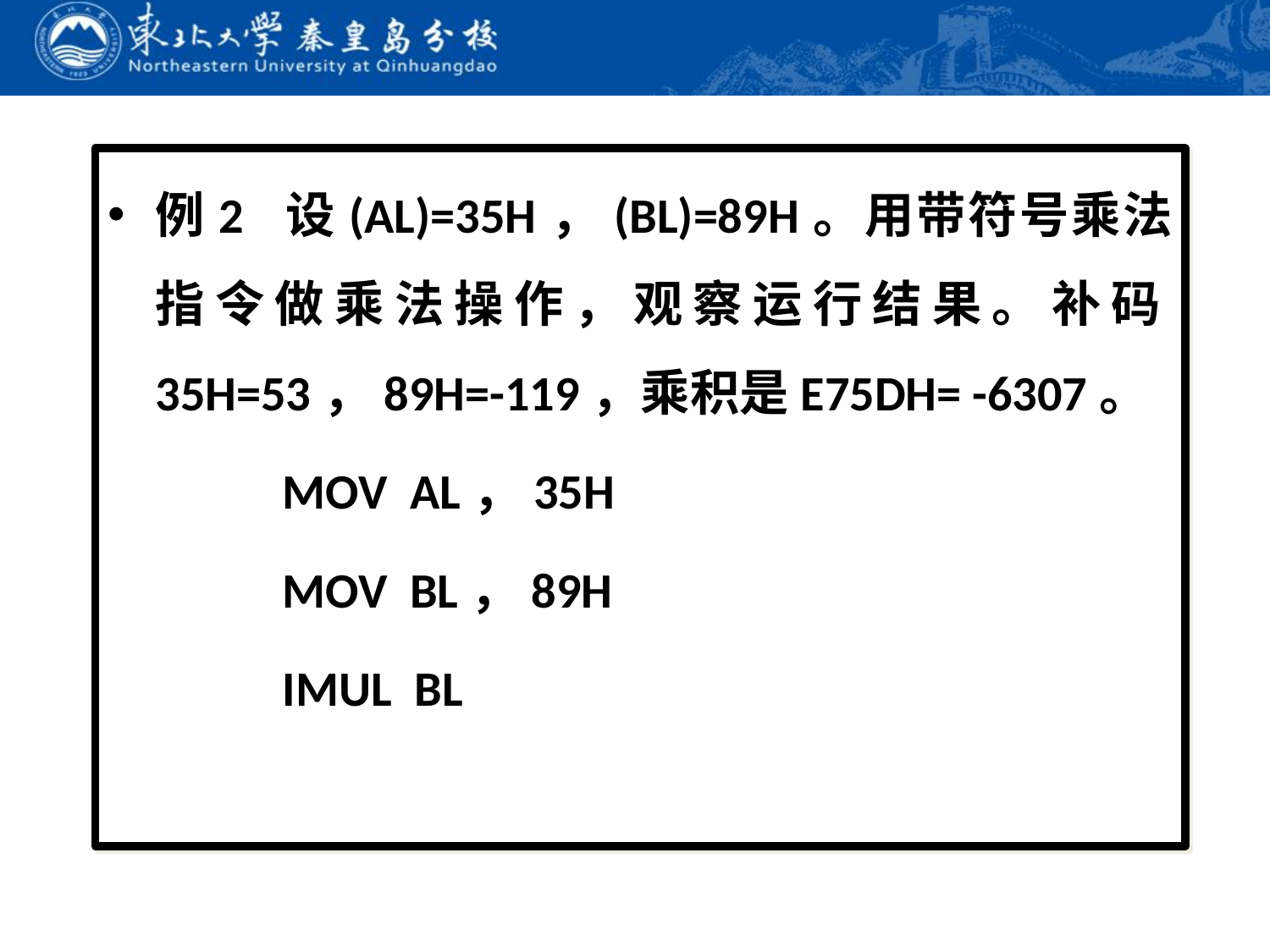

例2  设(AL)=35H，(BL)=89H。用带符号乘法指令做乘法操作，观察运行结果。补码35H=53，89H=-119，乘积是E75DH= -6307。
		MOV  AL，35H
		MOV  BL，89H
		IMUL  BL